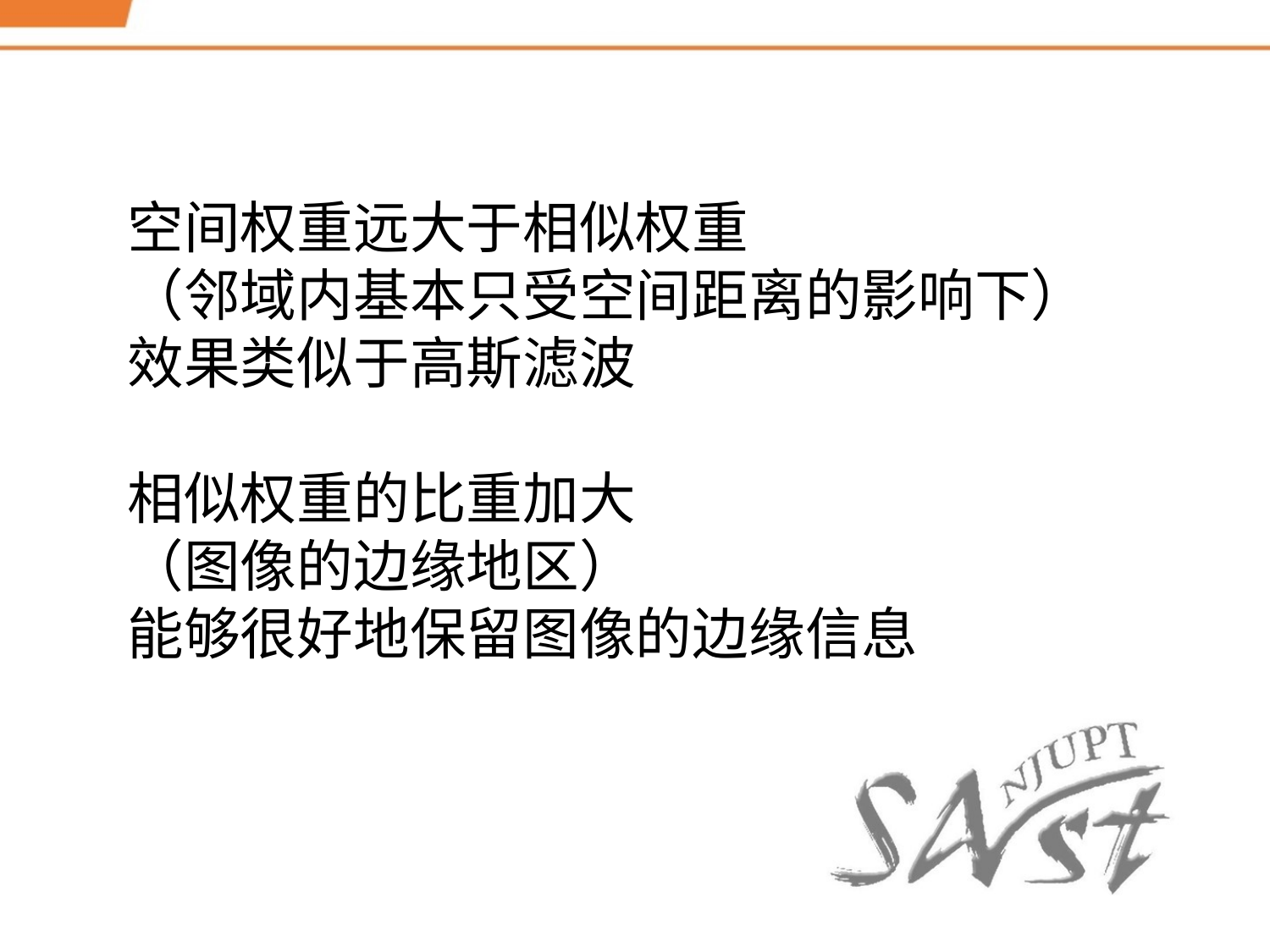

空间权重远大于相似权重
（邻域内基本只受空间距离的影响下）
效果类似于高斯滤波

相似权重的比重加大
（图像的边缘地区）
能够很好地保留图像的边缘信息